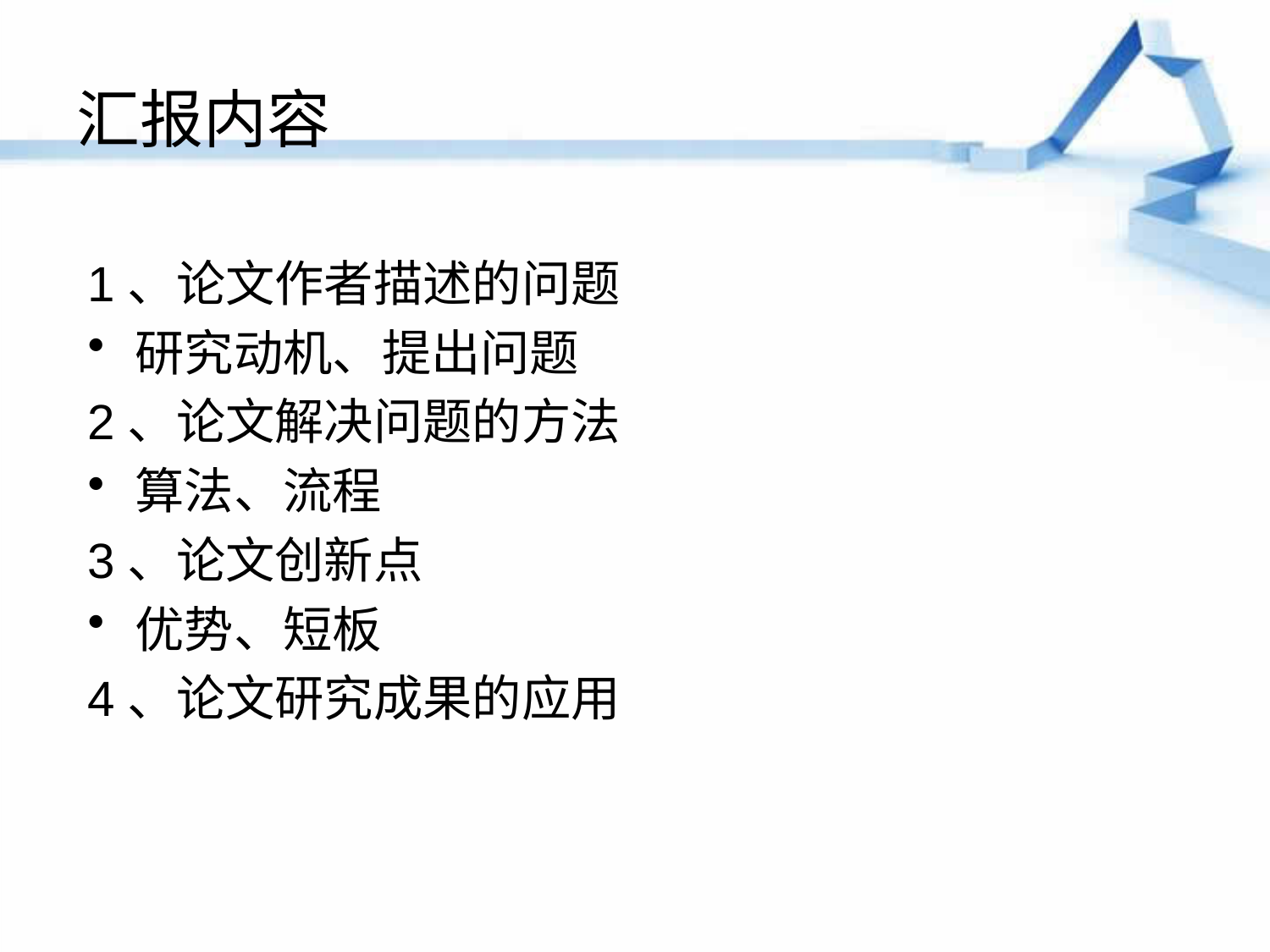

# 汇报内容
1、论文作者描述的问题
研究动机、提出问题
2、论文解决问题的方法
算法、流程
3、论文创新点
优势、短板
4、论文研究成果的应用